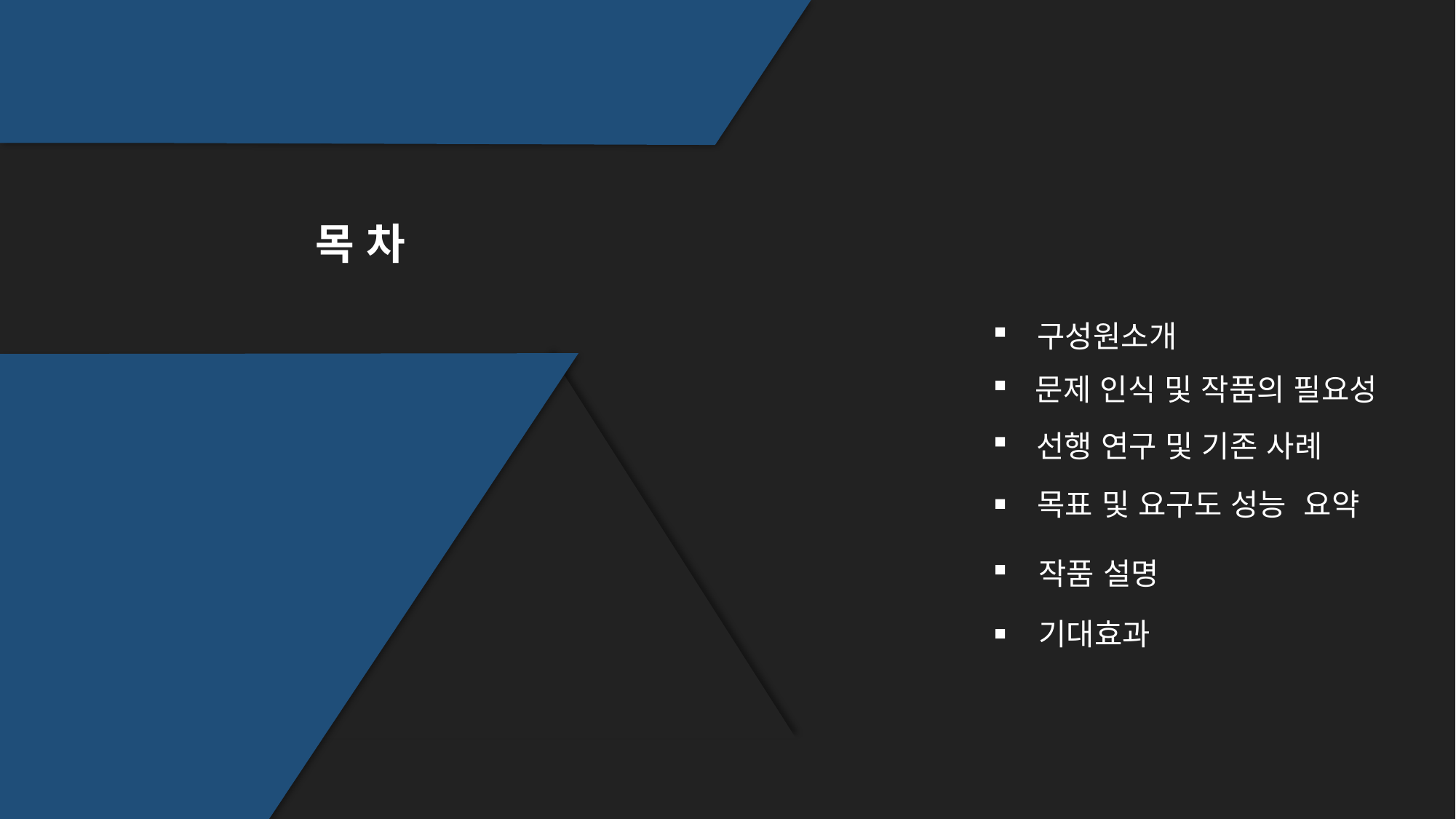

목 차

구성원소개

문제 인식 및 작품의 필요성

선행 연구 및 기존 사례

목표 및 요구도 성능  요약

작품 설명

기대효과